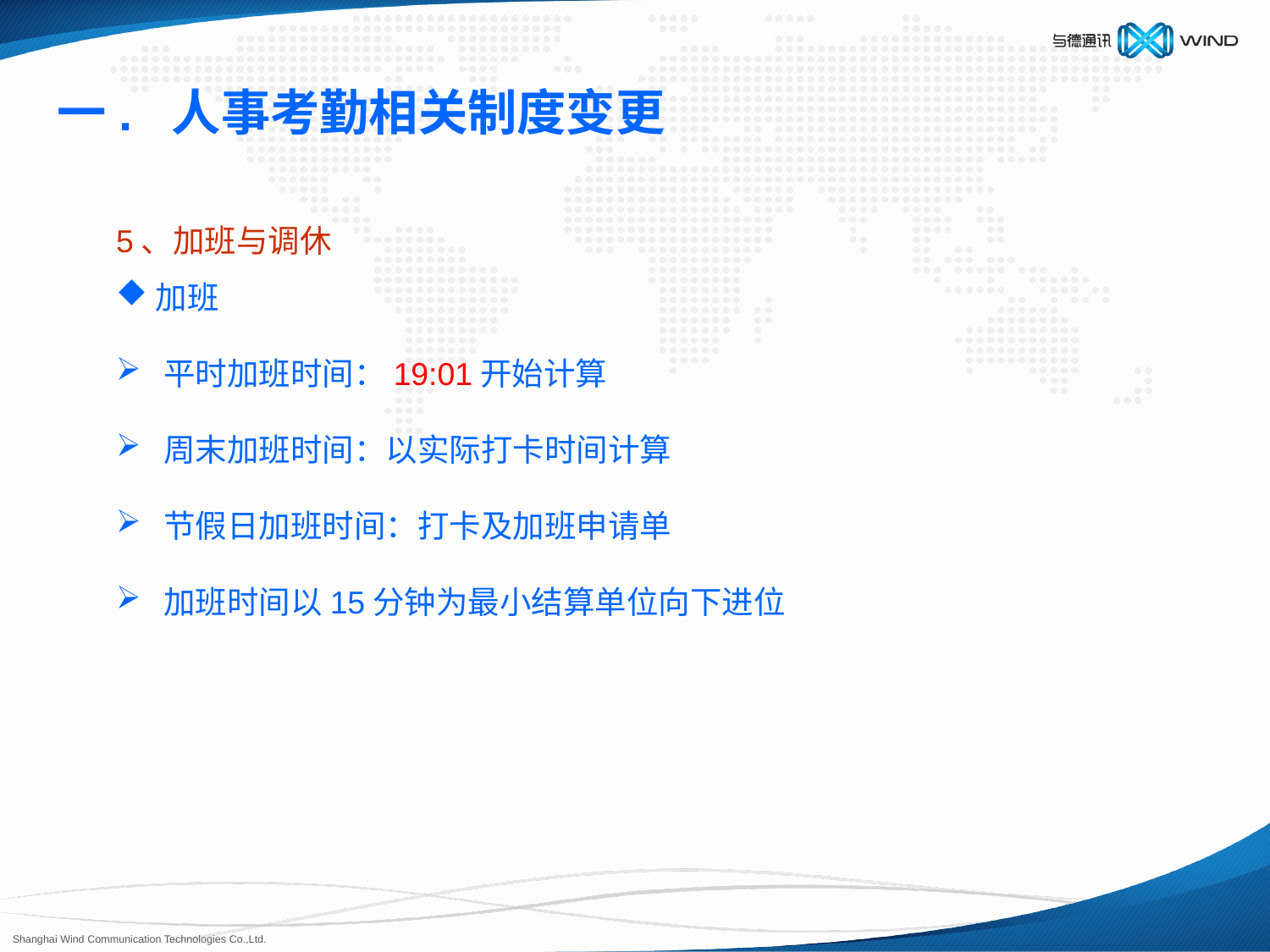

一.  人事考勤相关制度变更
5、加班与调休
加班
平时加班时间：19:01开始计算
周末加班时间：以实际打卡时间计算
节假日加班时间：打卡及加班申请单
加班时间以15分钟为最小结算单位向下进位